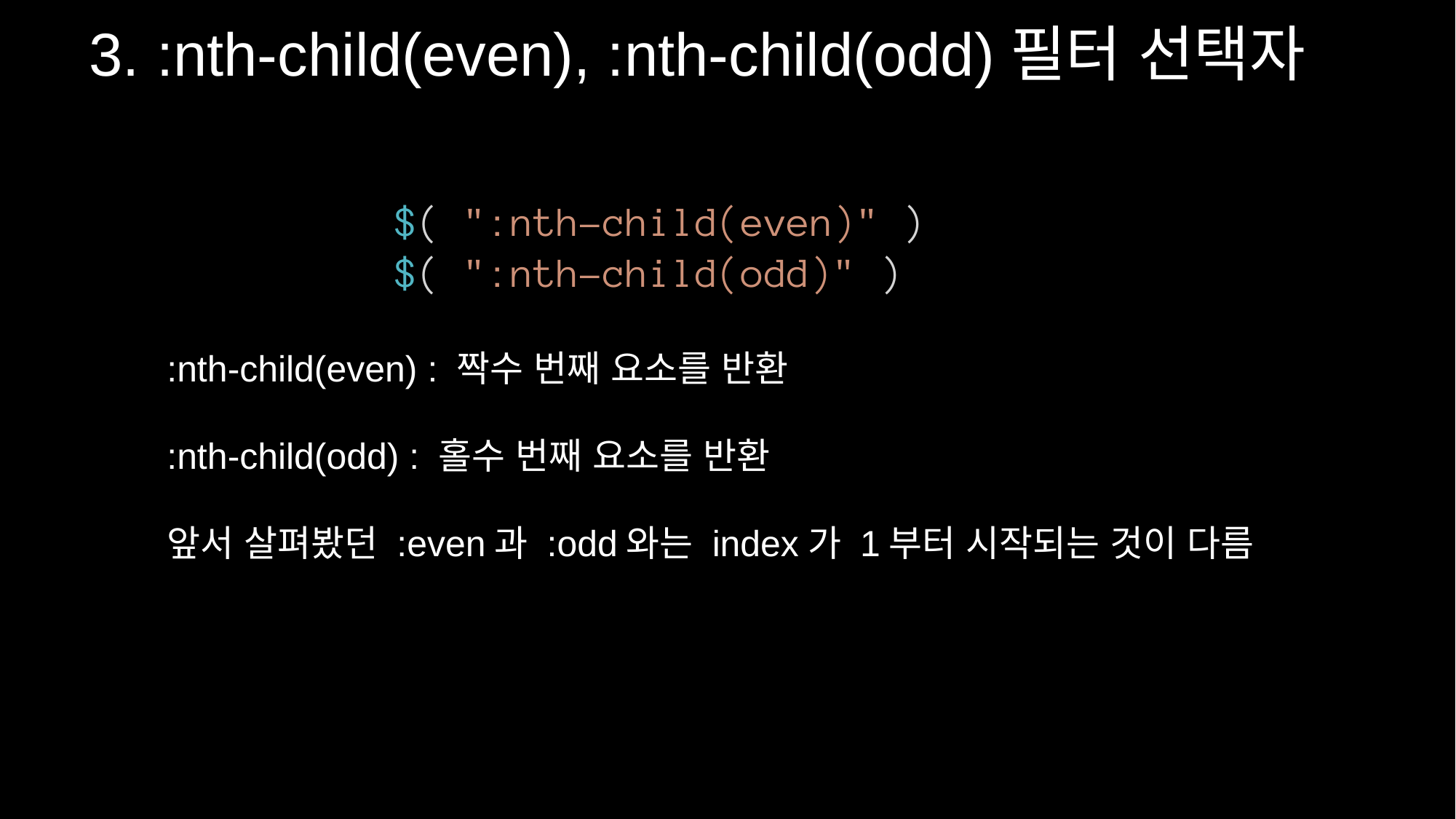

3. :nth-child(even), :nth-child(odd)필터 선택자
 $( ":nth-child(even)" )
 $( ":nth-child(odd)" )
:nth-child(even) : 짝수 번째 요소를 반환

:nth-child(odd) : 홀수 번째 요소를 반환

앞서 살펴봤던 :even과 :odd와는 index가 1부터 시작되는 것이 다름